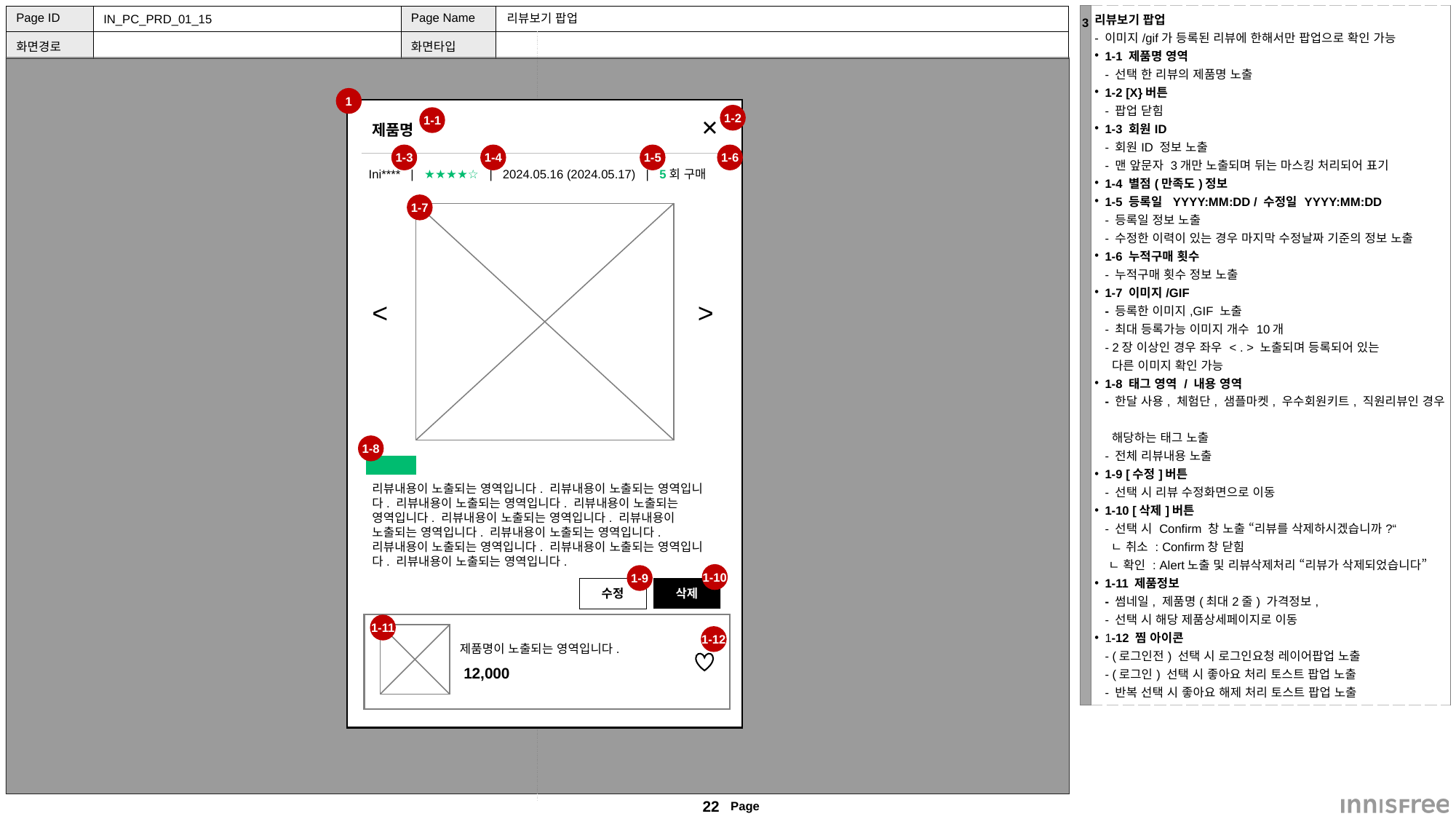

| 3 | 리뷰보기 팝업 - 이미지/gif가 등록된 리뷰에 한해서만 팝업으로 확인 가능 1-1 제품명 영역 - 선택 한 리뷰의 제품명 노출 1-2 [X}버튼 - 팝업 닫힘 1-3 회원ID - 회원ID 정보 노출 - 맨 앞문자 3개만 노출되며 뒤는 마스킹 처리되어 표기 1-4 별점(만족도)정보 1-5 등록일 YYYY:MM:DD / 수정일 YYYY:MM:DD - 등록일 정보 노출 - 수정한 이력이 있는 경우 마지막 수정날짜 기준의 정보 노출 1-6 누적구매 횟수 - 누적구매 횟수 정보 노출 1-7 이미지/GIF - 등록한 이미지,GIF 노출 - 최대 등록가능 이미지 개수 10개 - 2장 이상인 경우 좌우 < . > 노출되며 등록되어 있는 다른 이미지 확인 가능 1-8 태그 영역 / 내용 영역 - 한달 사용, 체험단, 샘플마켓, 우수회원키트, 직원리뷰인 경우 해당하는 태그 노출 - 전체 리뷰내용 노출 1-9 [수정]버튼 - 선택 시 리뷰 수정화면으로 이동 1-10 [삭제]버튼 - 선택 시 Confirm 창 노출 “리뷰를 삭제하시겠습니까?“ ㄴ 취소 : Confirm창 닫힘 ㄴ 확인 : Alert노출 및 리뷰삭제처리 “리뷰가 삭제되었습니다” 1-11 제품정보 - 썸네일, 제품명(최대2줄) 가격정보, - 선택 시 해당 제품상세페이지로 이동 1-12 찜 아이콘 - (로그인전) 선택 시 로그인요청 레이어팝업 노출 - (로그인) 선택 시 좋아요 처리 토스트 팝업 노출 - 반복 선택 시 좋아요 해제 처리 토스트 팝업 노출 |
| --- | --- |
IN_PC_PRD_01_15
# 리뷰보기 팝업

1

1-2
1-1
✕
제품명
1-3
1-4
1-5
1-6
Ini****   |   ★★★★☆   |   2024.05.16 (2024.05.17)   |   5회 구매

1-7

<
>
1-8
한달사용
리뷰내용이 노출되는 영역입니다. 리뷰내용이 노출되는 영역입니다. 리뷰내용이 노출되는 영역입니다. 리뷰내용이 노출되는 영역입니다. 리뷰내용이 노출되는 영역입니다. 리뷰내용이 노출되는 영역입니다. 리뷰내용이 노출되는 영역입니다. 리뷰내용이 노출되는 영역입니다. 리뷰내용이 노출되는 영역입니다. 리뷰내용이 노출되는 영역입니다.

1-10
1-9
수정
삭제

1-11

1-12
제품명이 노출되는 영역입니다.

12,000